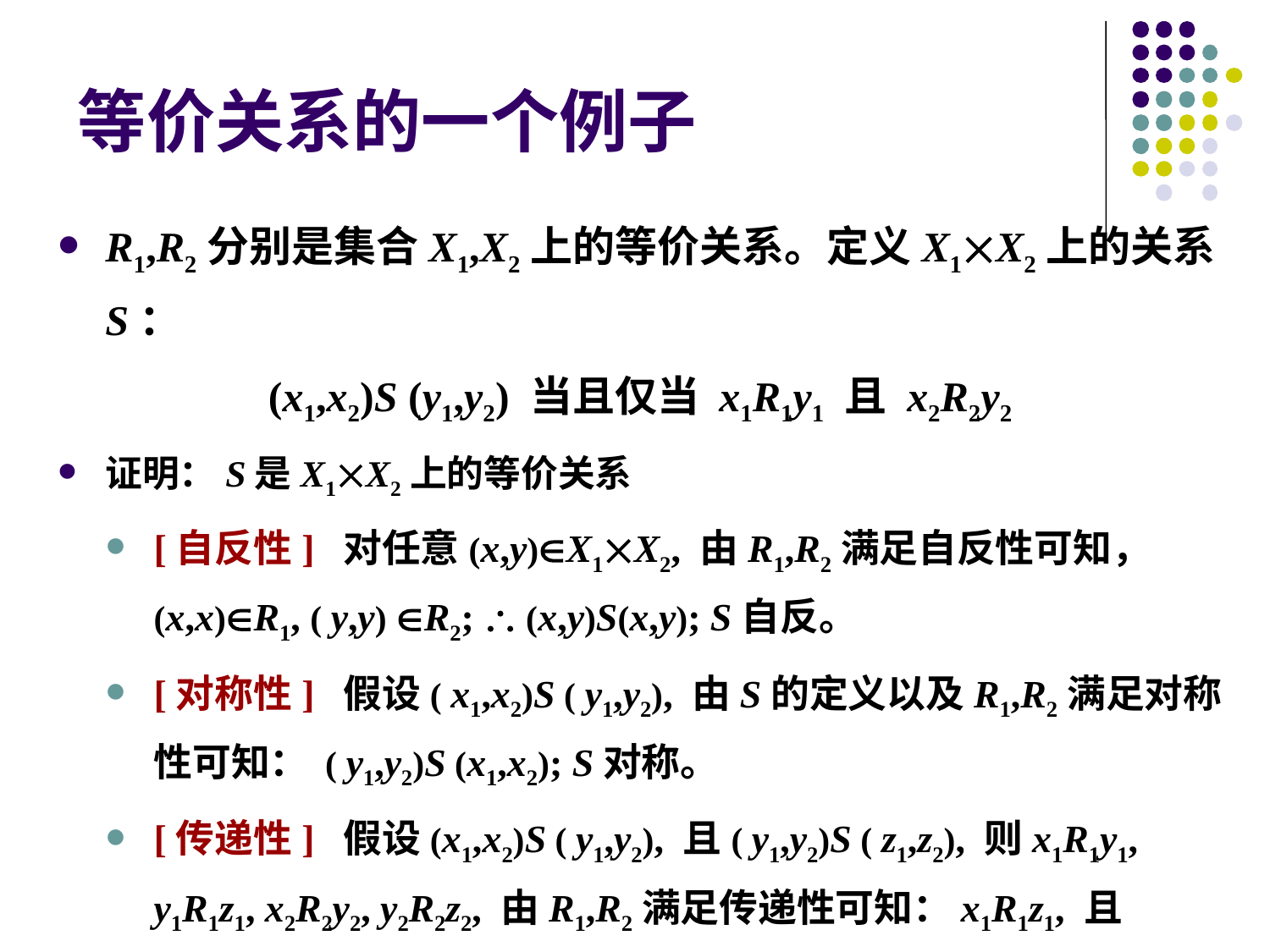

# 等价关系的一个例子
R1,R2分别是集合X1,X2上的等价关系。定义X1×X2上的关系S：
(x1,x2)S (y1,y2) 当且仅当 x1R1y1 且 x2R2y2
证明：S是X1×X2上的等价关系
[自反性]  对任意(x,y)∈X1×X2, 由R1,R2满足自反性可知， (x,x)∈R1, ( y,y) ∈R2; ∴ (x,y)S(x,y); S自反。
[对称性]  假设( x1,x2)S ( y1,y2), 由S的定义以及R1,R2满足对称性可知： ( y1,y2)S (x1,x2); S对称。
[传递性]  假设(x1,x2)S ( y1,y2), 且( y1,y2)S ( z1,z2), 则x1R1y1, y1R1z1, x2R2y2, y2R2z2, 由R1,R2满足传递性可知：x1R1z1, 且x2R2z2, 于是： (x1,x2)S (z1,z2); S传递。